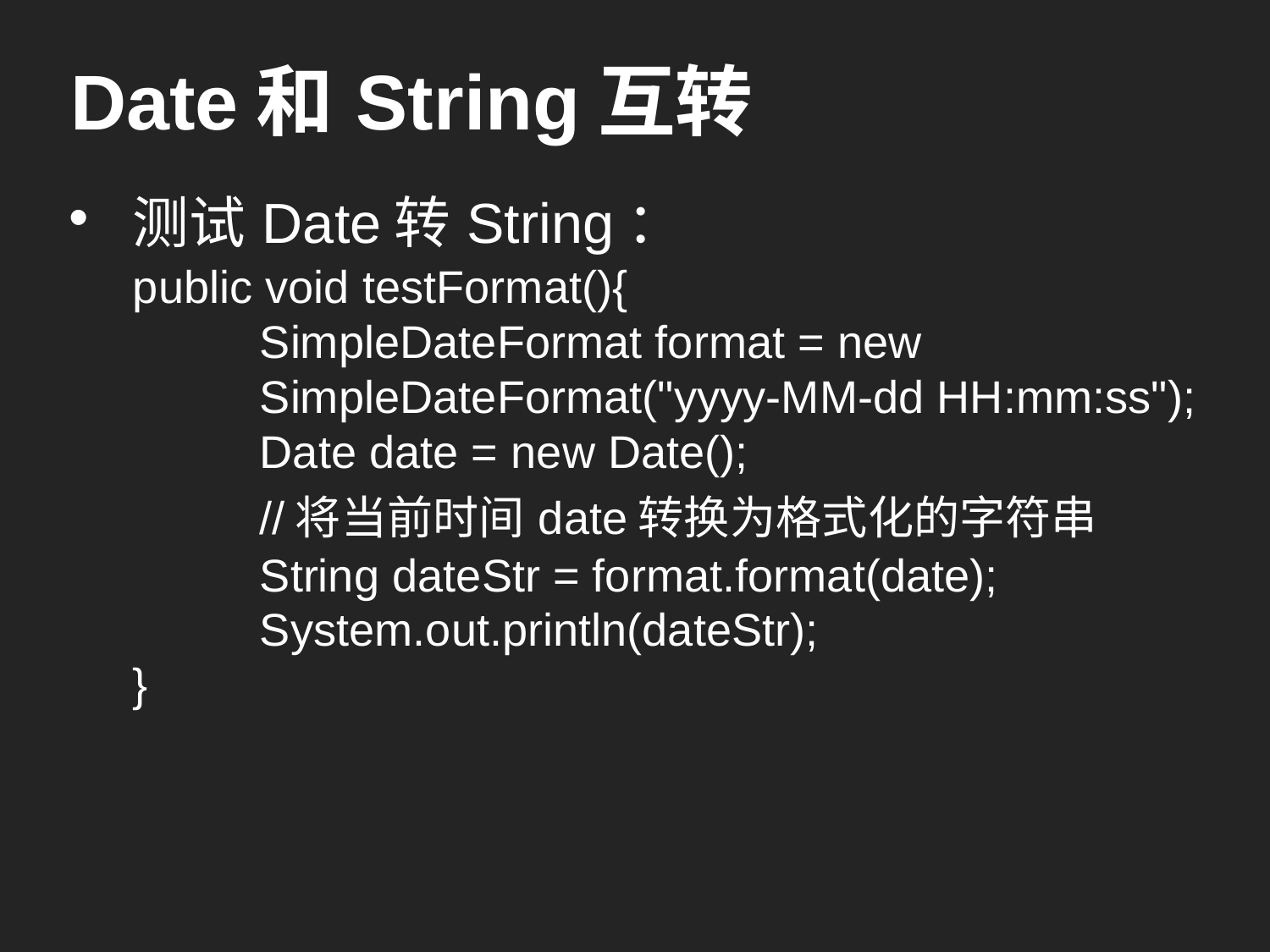

# Date和String互转
测试Date转String：
public void testFormat(){
	SimpleDateFormat format = new
	SimpleDateFormat("yyyy-MM-dd HH:mm:ss");
	Date date = new Date();
	//将当前时间date转换为格式化的字符串
	String dateStr = format.format(date);
	System.out.println(dateStr);
}